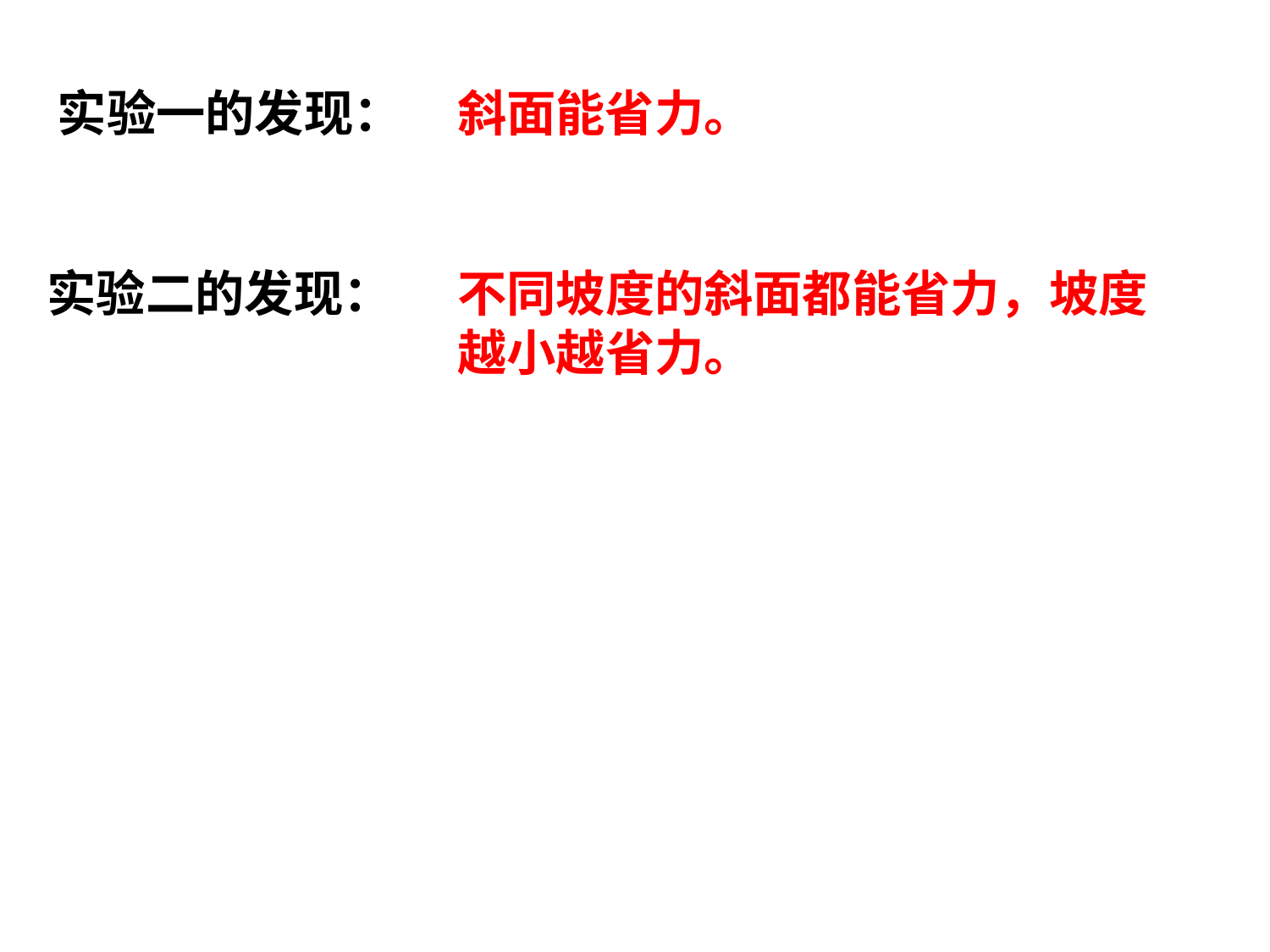

实验一的发现：
斜面能省力。
实验二的发现：
不同坡度的斜面都能省力，坡度越小越省力。